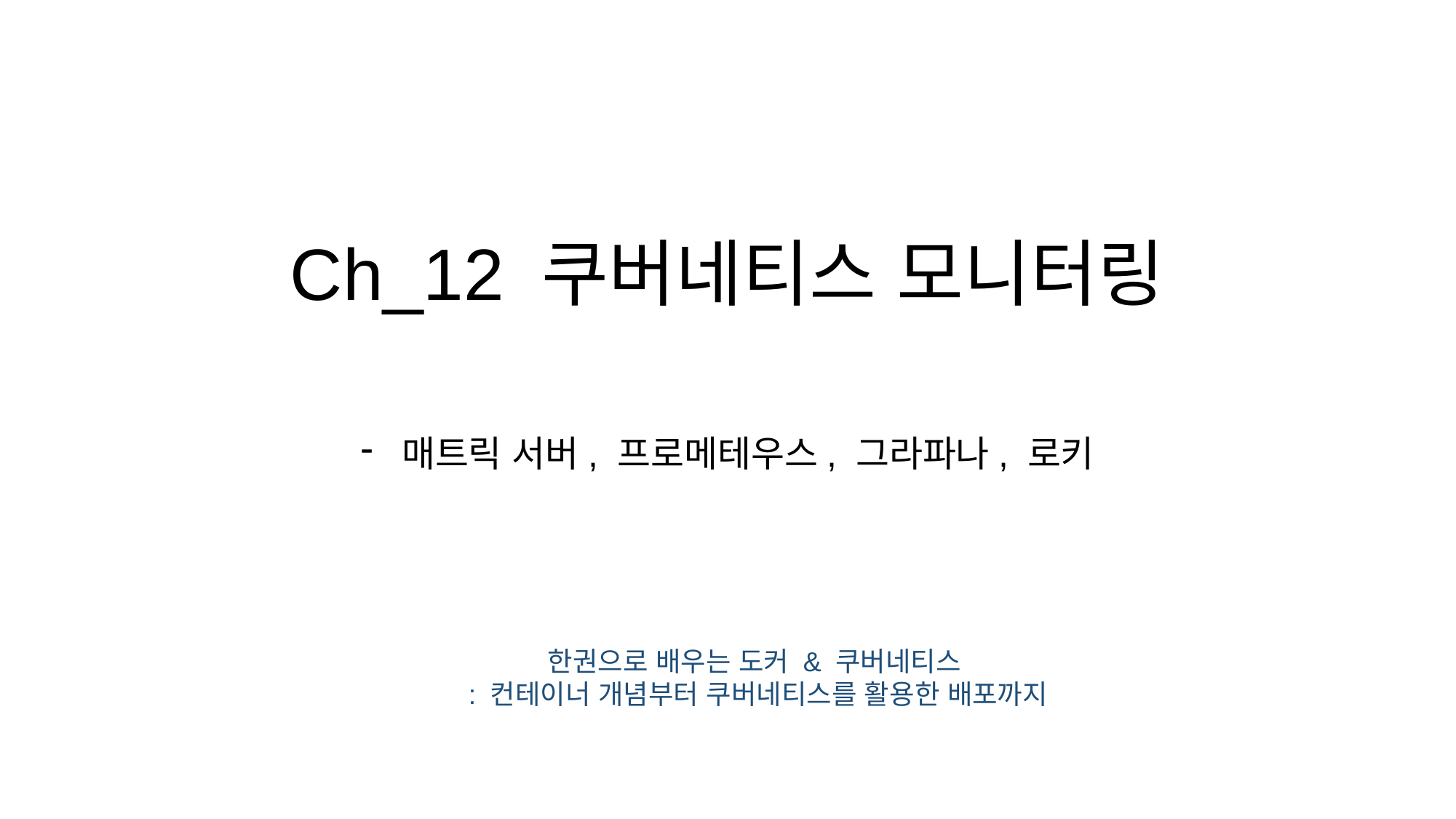

# Ch_12 쿠버네티스 모니터링
매트릭 서버, 프로메테우스, 그라파나, 로키
한권으로 배우는 도커 & 쿠버네티스
: 컨테이너 개념부터 쿠버네티스를 활용한 배포까지